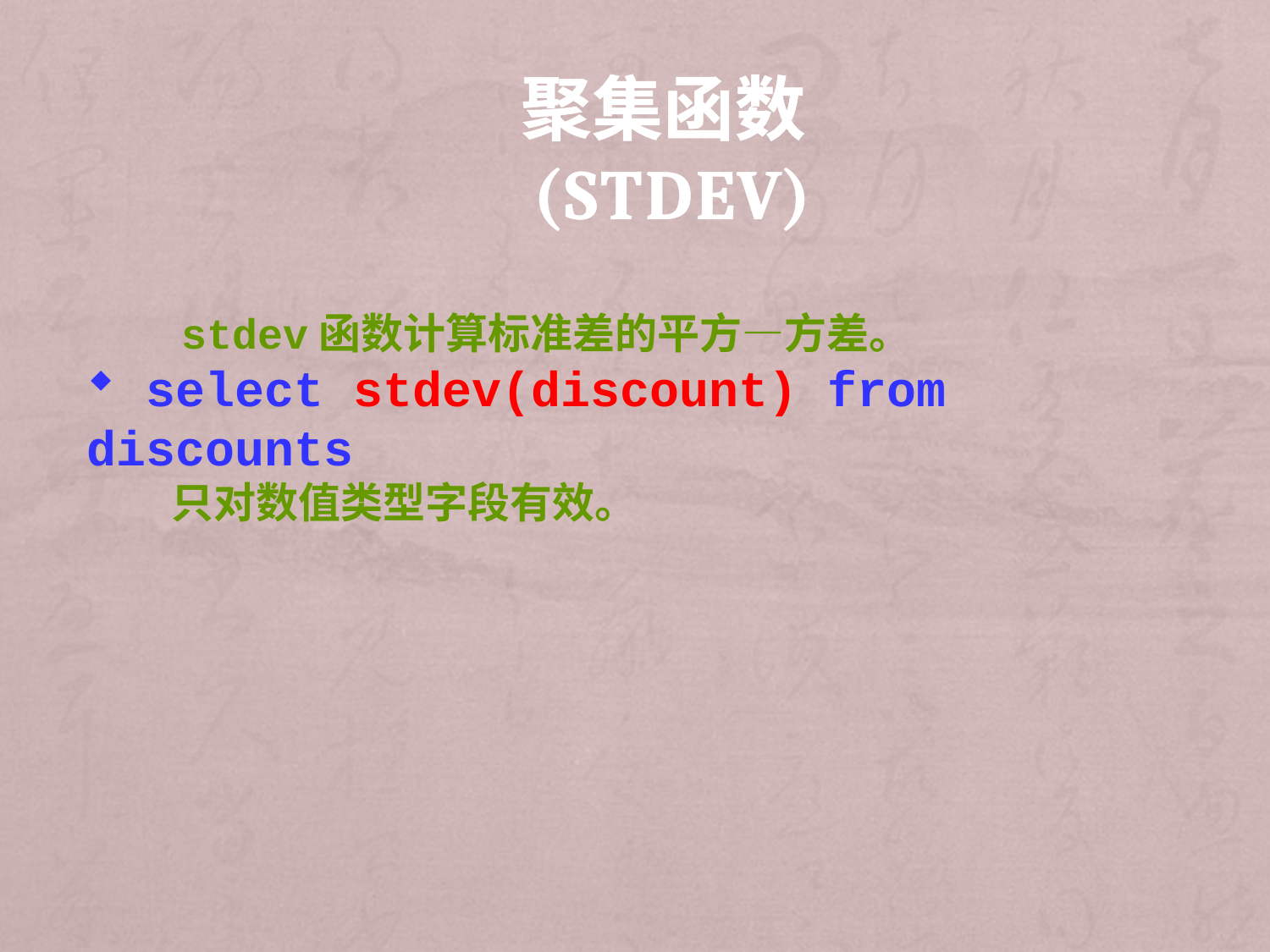

# 聚集函数(stdev)
　　stdev函数计算标准差的平方—方差。
 select stdev(discount) from discounts
　　只对数值类型字段有效。